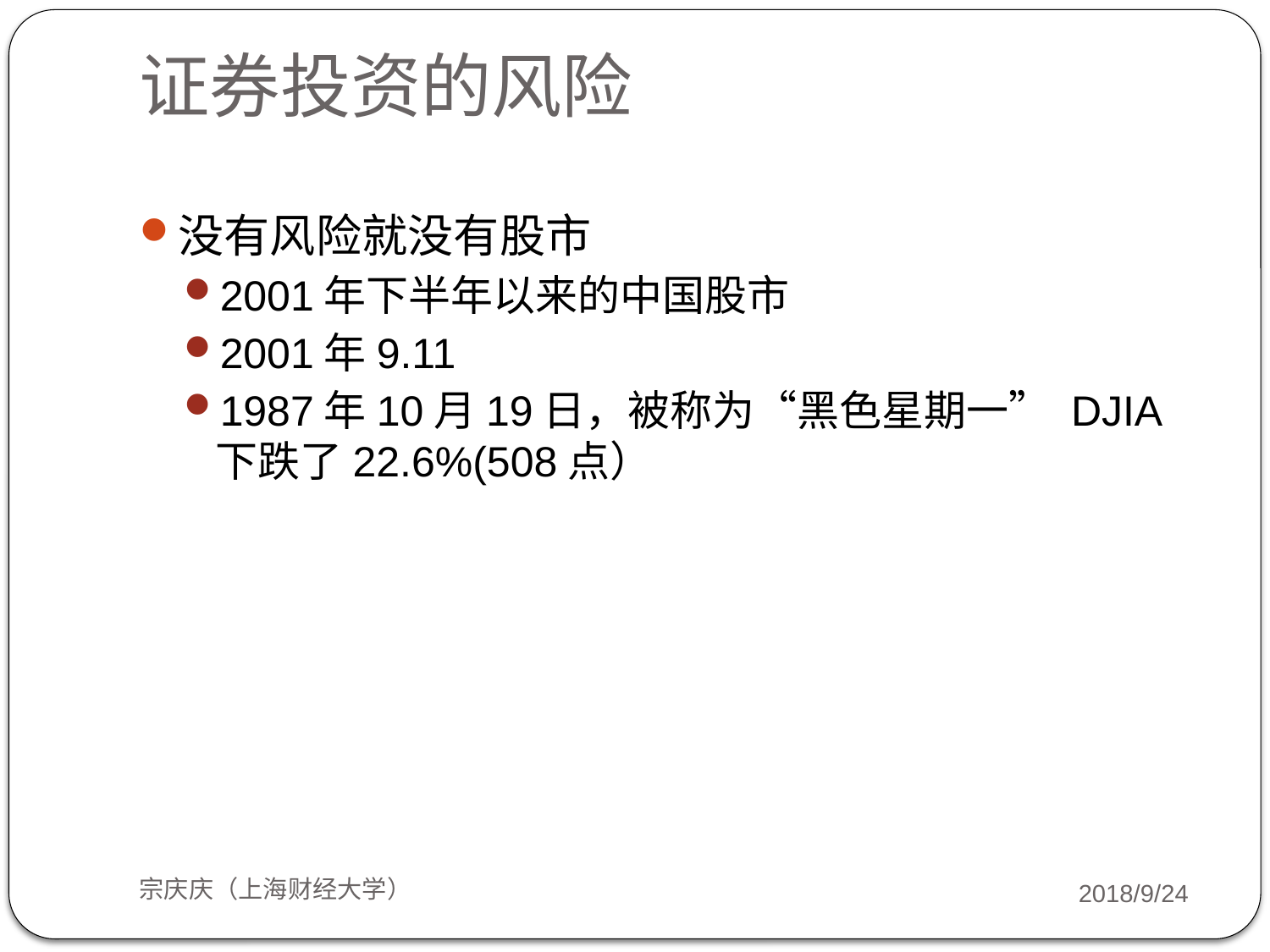

# 证券投资的风险
没有风险就没有股市
2001年下半年以来的中国股市
2001年9.11
1987年10月19日，被称为“黑色星期一” DJIA 下跌了22.6%(508点）

宗庆庆（上海财经大学）
2018/9/24